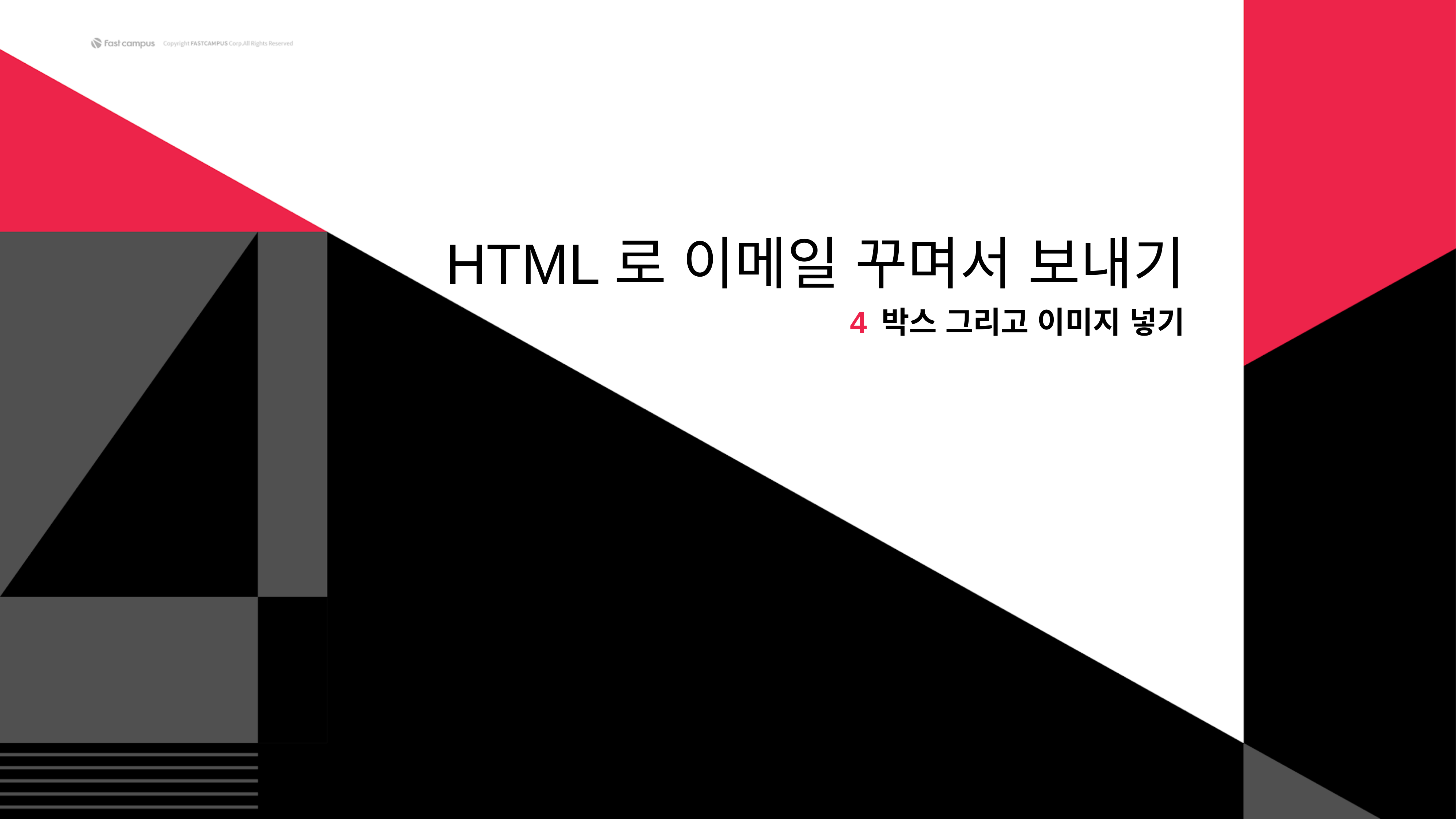

# HTML로 이메일 꾸며서 보내기
박스 그리고 이미지 넣기
4